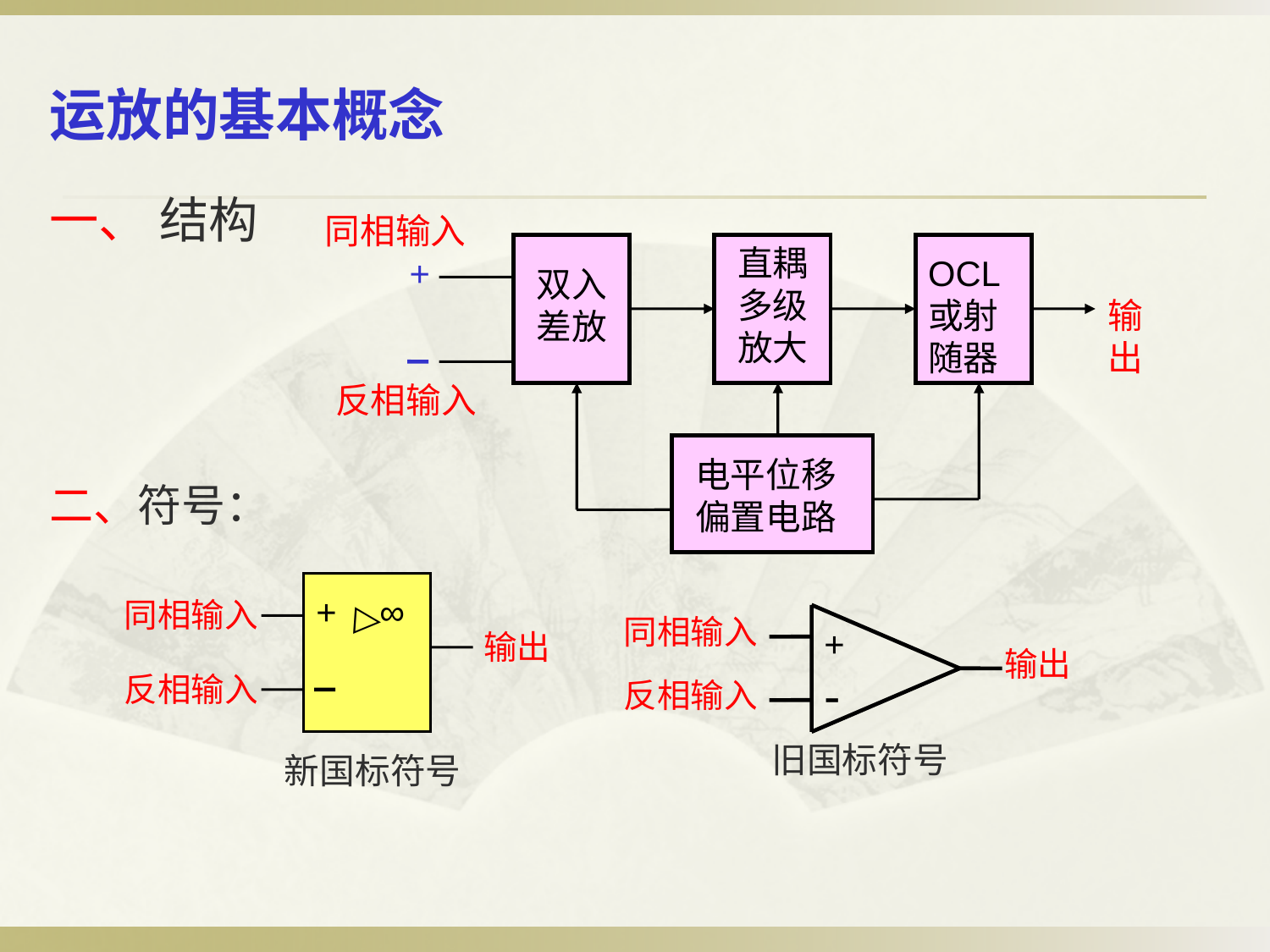

运放的基本概念
一、 结构
同相输入
反相输入
输出

+
双入差放

直耦多级放大

OCL或射随器

电平位移
偏置电路

二、符号：

+
∞
▽
同相输入

输出

反相输入

新国标符号
同相输入

+

输出
-
反相输入

旧国标符号